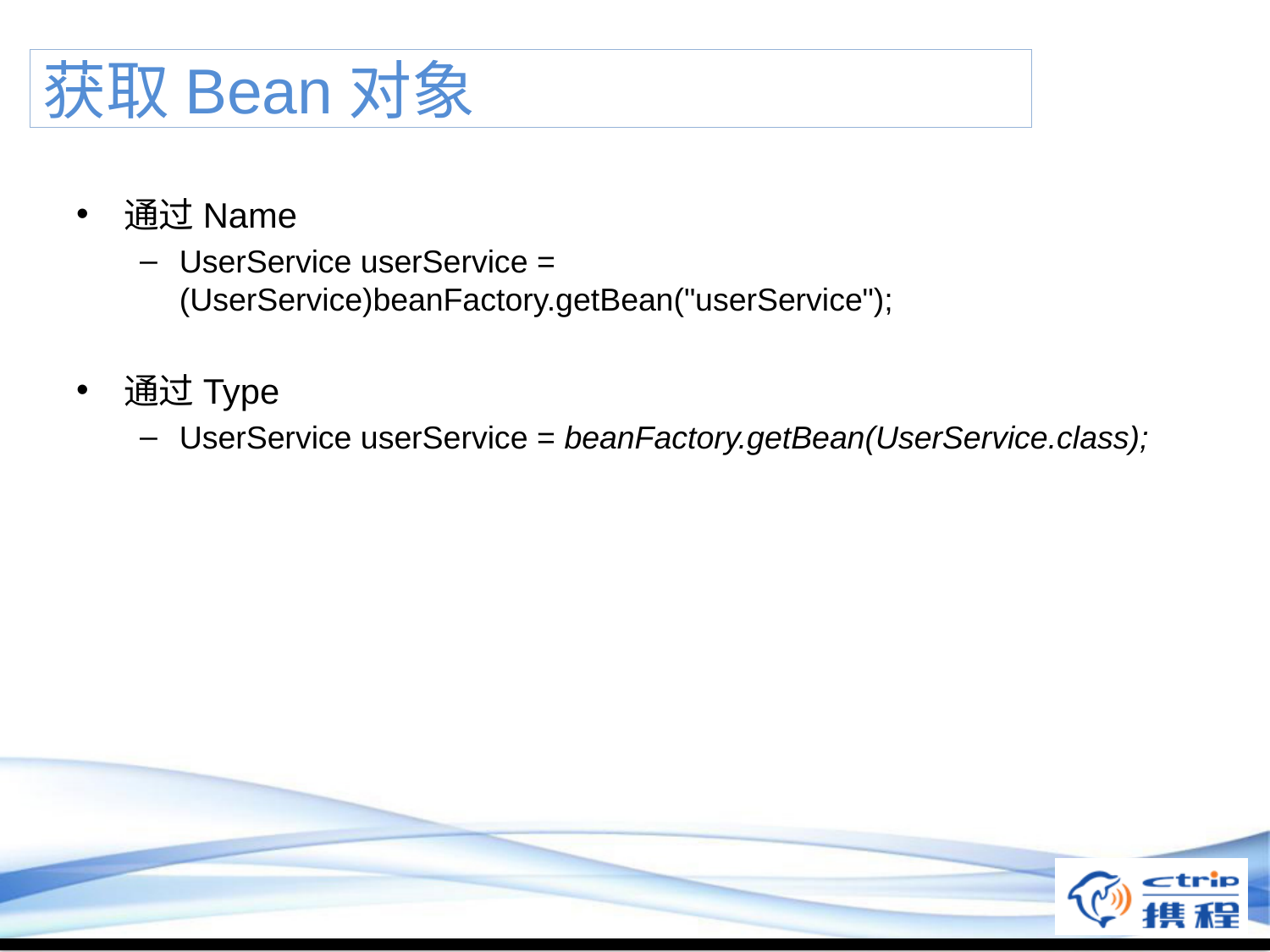

# 获取Bean对象
通过Name
UserService userService = (UserService)beanFactory.getBean("userService");

通过Type
UserService userService = beanFactory.getBean(UserService.class);